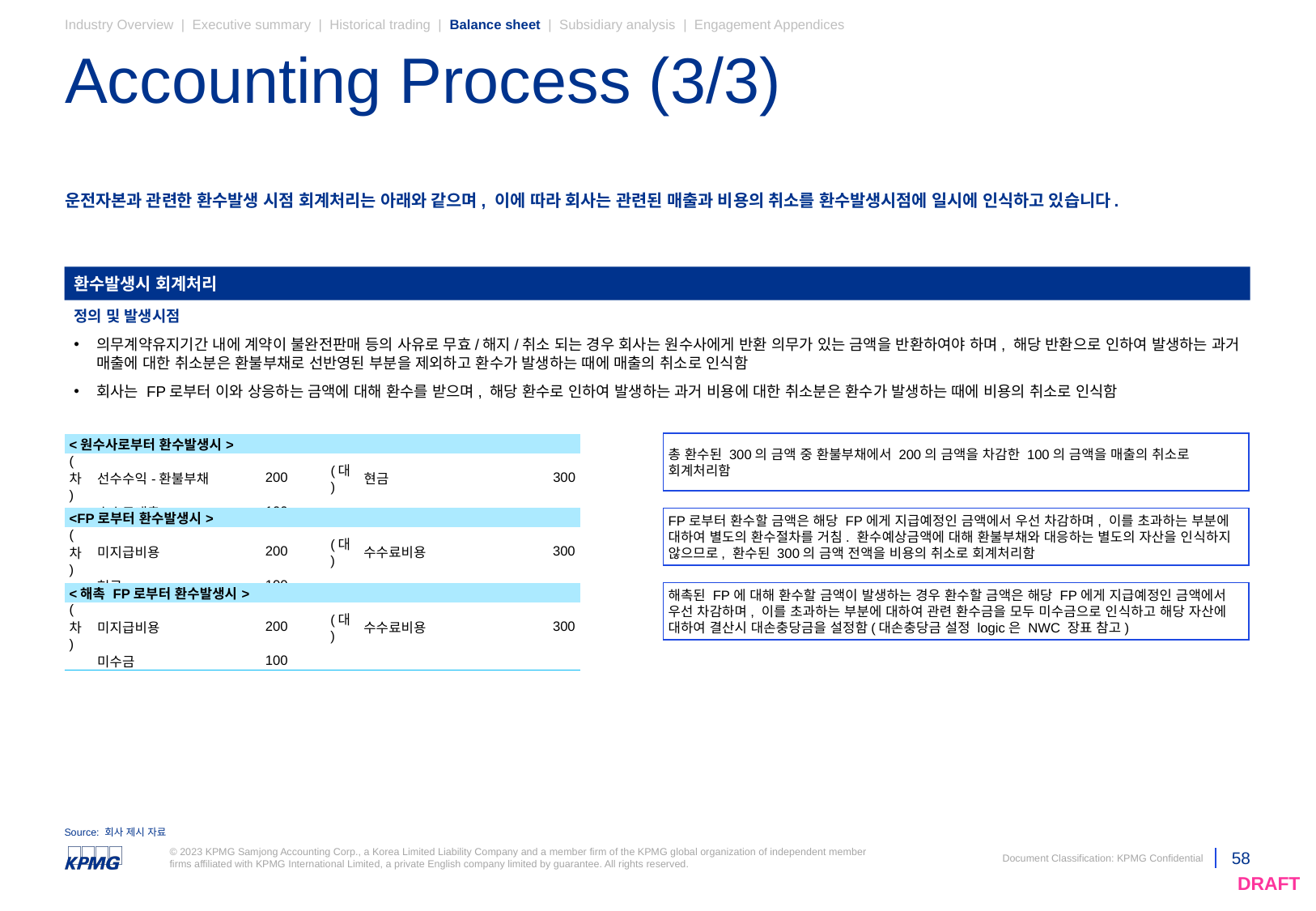

Industry Overview  |  Executive summary  |  Historical trading  |  Balance sheet  |  Subsidiary analysis  |  Engagement Appendices
# Accounting Process (3/3)
운전자본과 관련한 환수발생 시점 회계처리는 아래와 같으며, 이에 따라 회사는 관련된 매출과 비용의 취소를 환수발생시점에 일시에 인식하고 있습니다.
환수발생시 회계처리
정의 및 발생시점
의무계약유지기간 내에 계약이 불완전판매 등의 사유로 무효/해지/취소 되는 경우 회사는 원수사에게 반환 의무가 있는 금액을 반환하여야 하며, 해당 반환으로 인하여 발생하는 과거 매출에 대한 취소분은 환불부채로 선반영된 부분을 제외하고 환수가 발생하는 때에 매출의 취소로 인식함
회사는 FP로부터 이와 상응하는 금액에 대해 환수를 받으며, 해당 환수로 인하여 발생하는 과거 비용에 대한 취소분은 환수가 발생하는 때에 비용의 취소로 인식함
총 환수된 300의 금액 중 환불부채에서 200의 금액을 차감한 100의 금액을 매출의 취소로 회계처리함
| <원수사로부터 환수발생시> |  |  |  |  |  |  |
| --- | --- | --- | --- | --- | --- | --- |
| (차) | 선수수익-환불부채 | 200 |  | (대) | 현금 | 300 |
|  | 수수료매출 | 100 |  |  |  |  |
FP로부터 환수할 금액은 해당 FP에게 지급예정인 금액에서 우선 차감하며, 이를 초과하는 부분에 대하여 별도의 환수절차를 거침. 환수예상금액에 대해 환불부채와 대응하는 별도의 자산을 인식하지 않으므로, 환수된 300의 금액 전액을 비용의 취소로 회계처리함
| <FP로부터 환수발생시> |  |  |  |  |  |  |
| --- | --- | --- | --- | --- | --- | --- |
| (차) | 미지급비용 | 200 |  | (대) | 수수료비용 | 300 |
|  | 현금 | 100 |  |  |  |  |
해촉된 FP에 대해 환수할 금액이 발생하는 경우 환수할 금액은 해당 FP에게 지급예정인 금액에서 우선 차감하며, 이를 초과하는 부분에 대하여 관련 환수금을 모두 미수금으로 인식하고 해당 자산에 대하여 결산시 대손충당금을 설정함(대손충당금 설정 logic은 NWC 장표 참고)
| <해촉 FP로부터 환수발생시> |  |  |  |  |  |  |
| --- | --- | --- | --- | --- | --- | --- |
| (차) | 미지급비용 | 200 |  | (대) | 수수료비용 | 300 |
|  | 미수금 | 100 |  |  |  |  |
Source: 회사 제시 자료